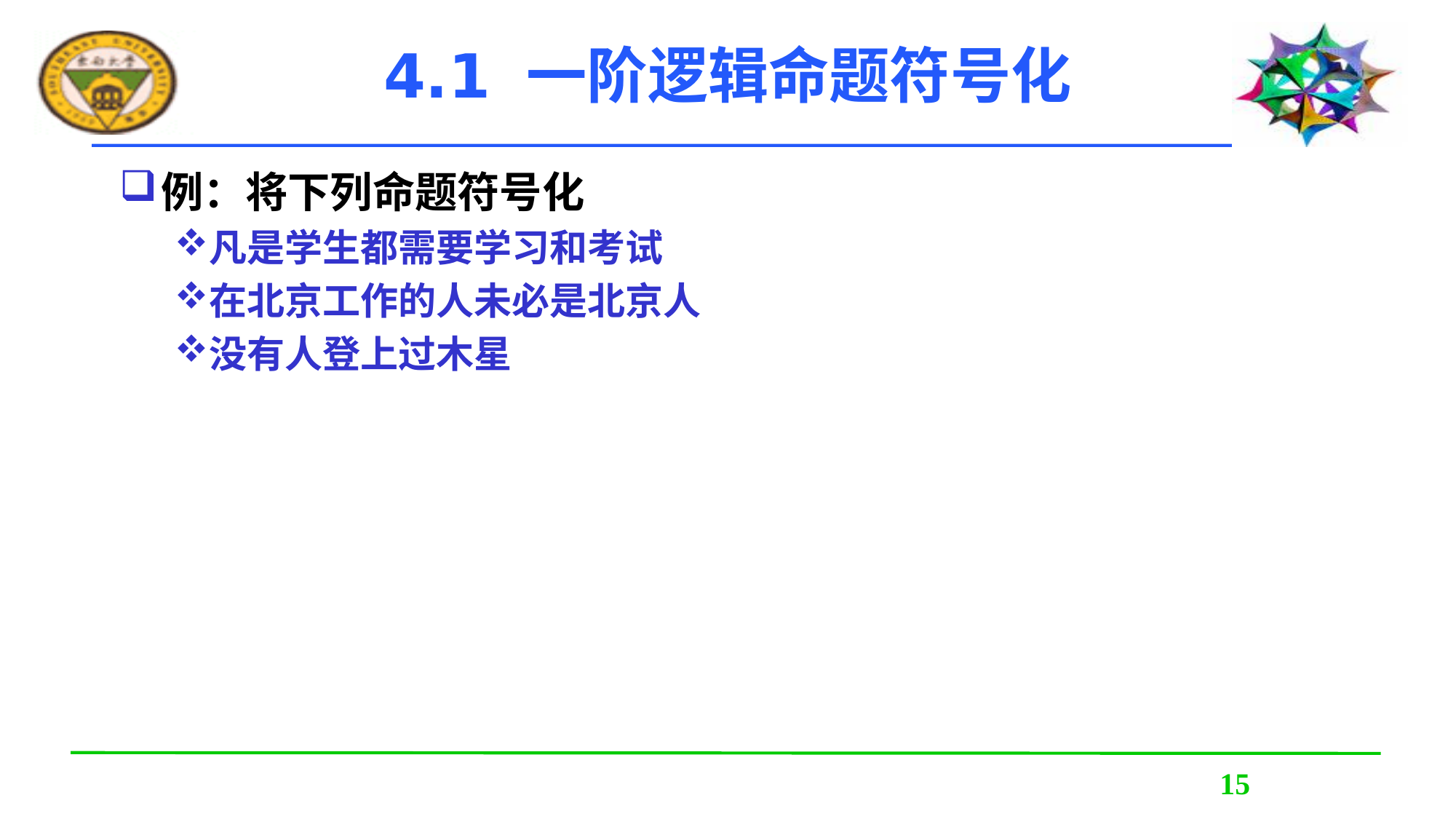

# 4.1 一阶逻辑命题符号化
例：将下列命题符号化
凡是学生都需要学习和考试
在北京工作的人未必是北京人
没有人登上过木星